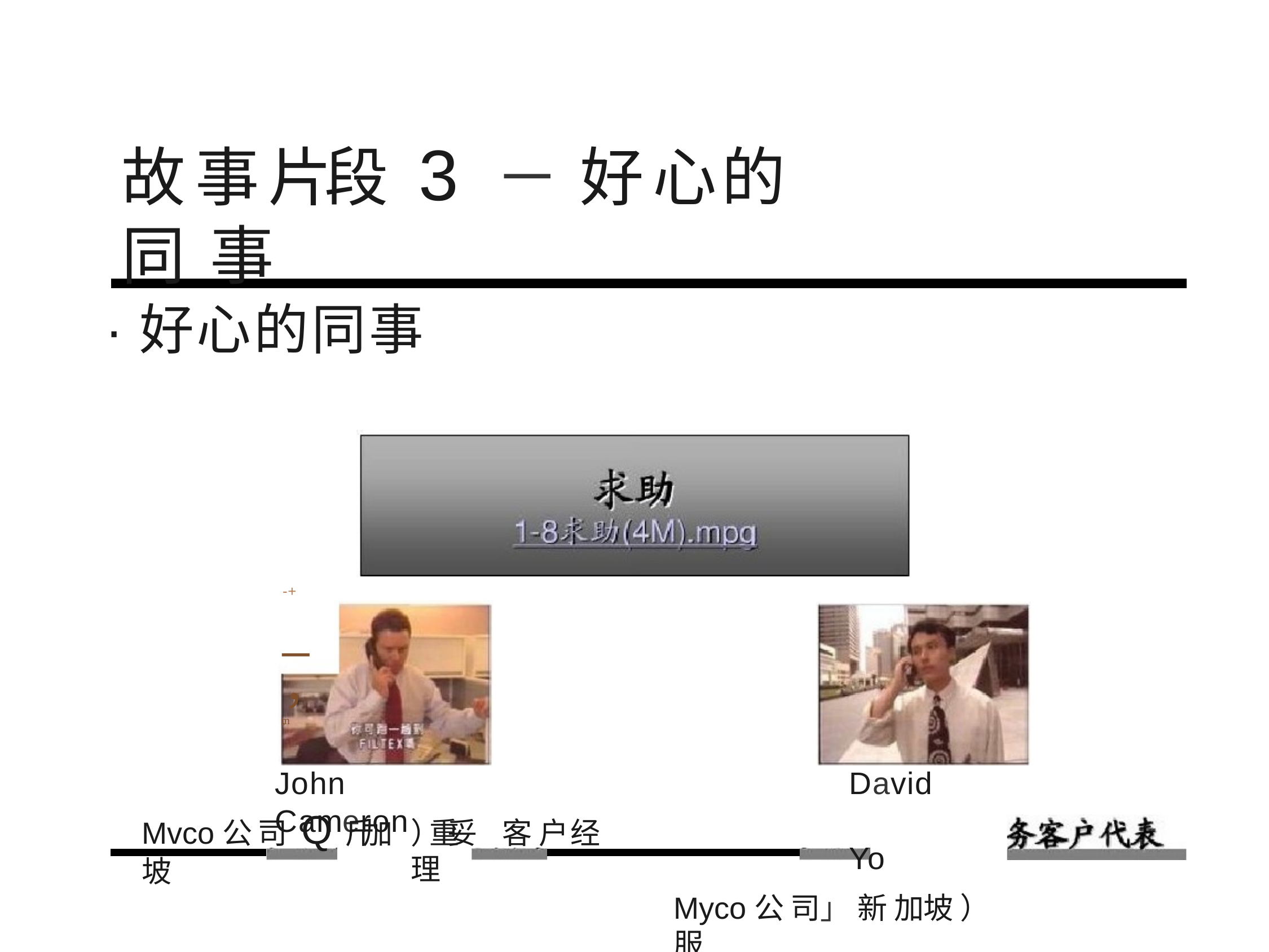

# 故事片段 3－好心的同 事

·好心的同事

-+  _，,m

David	Yo
Myco公司」 新 加坡 ）服
John	Cameron
Mvco公司 Q斤加坡
）重妥	客 户经理